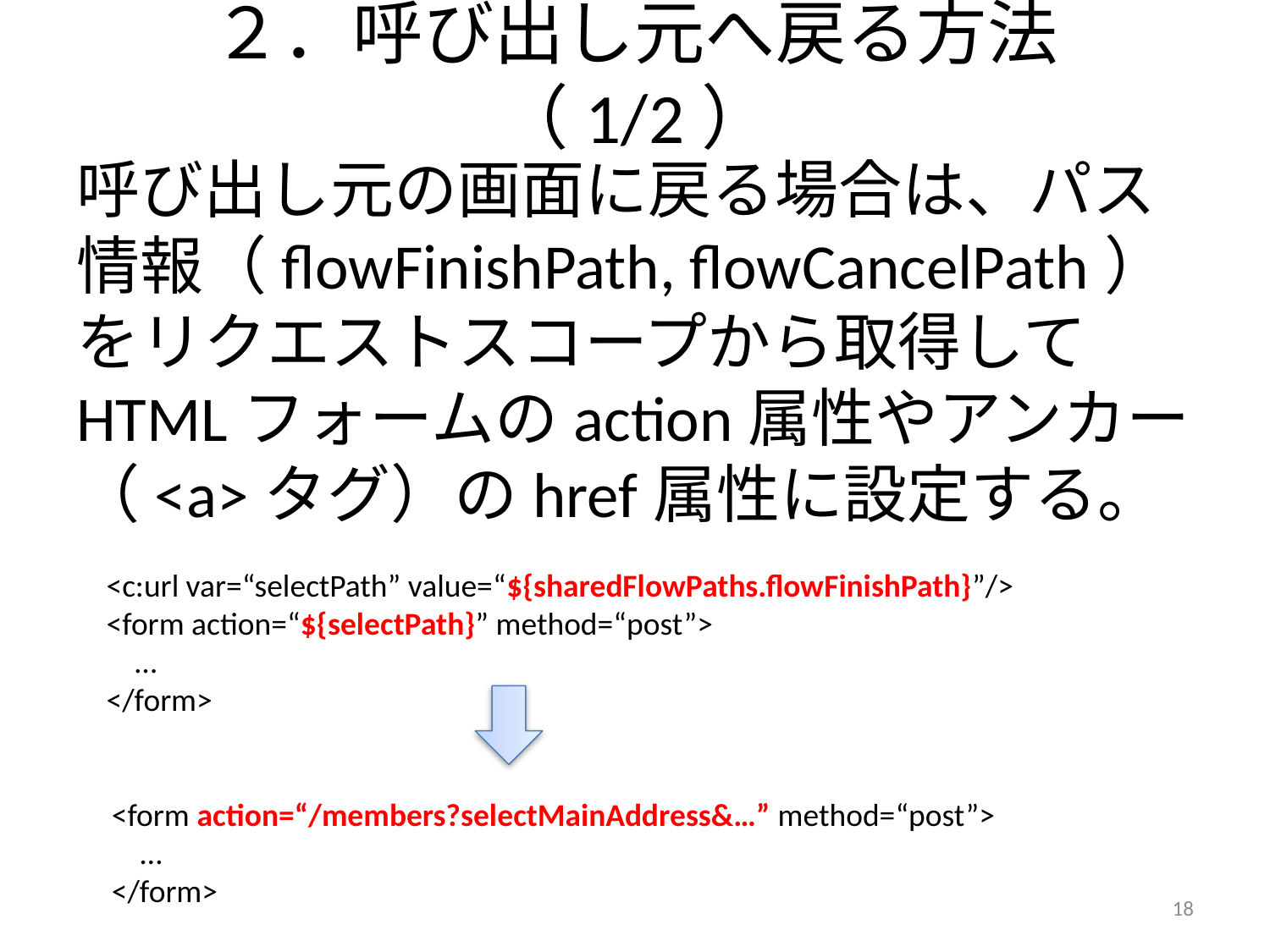

# ２．呼び出し元へ戻る方法（1/2）
呼び出し元の画面に戻る場合は、パス情報（flowFinishPath, flowCancelPath）をリクエストスコープから取得してHTMLフォームのaction属性やアンカー（<a>タグ）のhref属性に設定する。
<c:url var=“selectPath” value=“${sharedFlowPaths.flowFinishPath}”/>
<form action=“${selectPath}” method=“post”>
    …
</form>

<form action=“/members?selectMainAddress&…” method=“post”>
    …
</form>
18